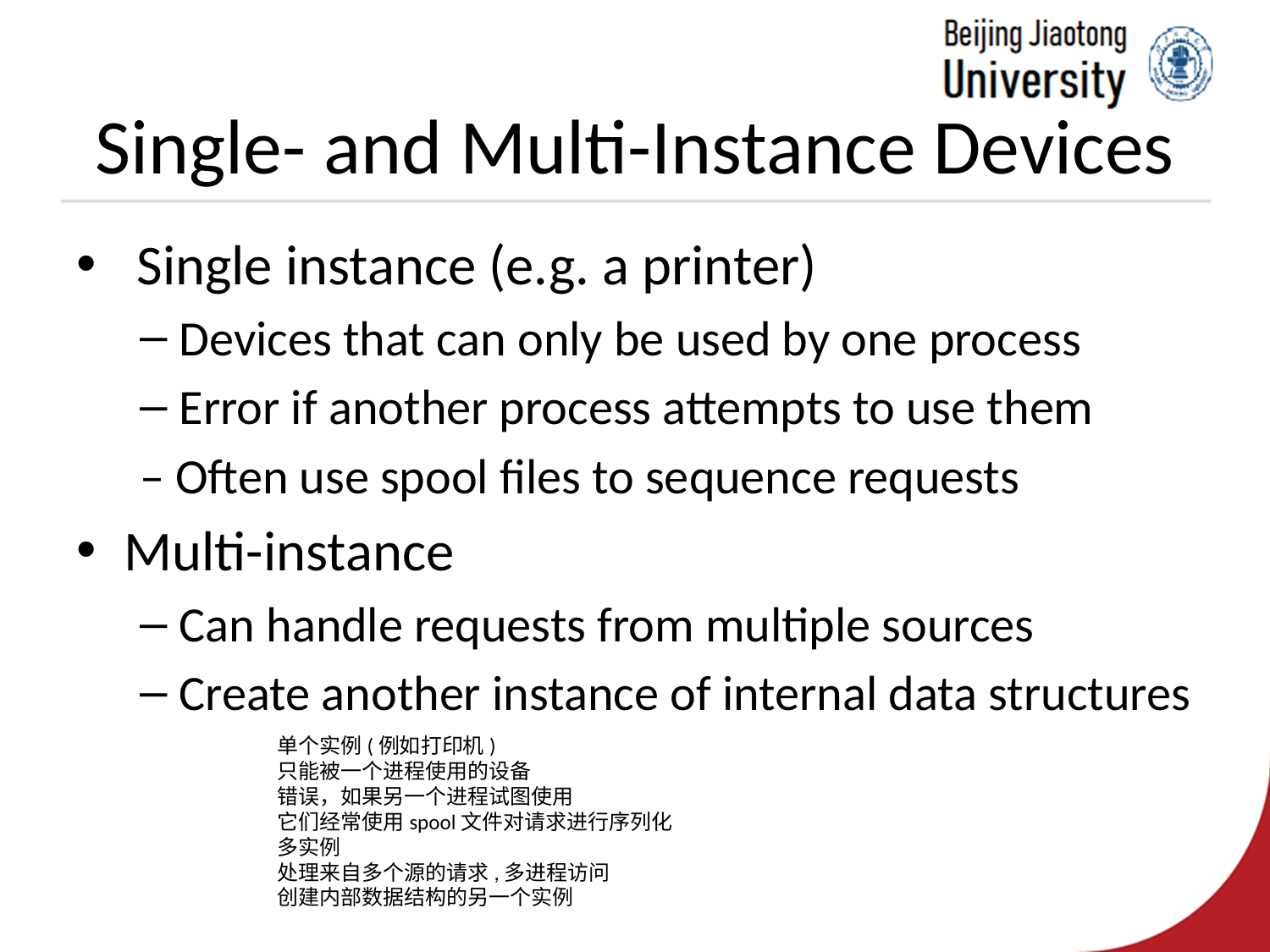

# Single- and Multi-Instance Devices
 Single instance (e.g. a printer)
Devices that can only be used by one process
Error if another process attempts to use them
– Often use spool files to sequence requests
Multi-instance
Can handle requests from multiple sources
Create another instance of internal data structures
单个实例(例如打印机)
只能被一个进程使用的设备
错误，如果另一个进程试图使用
它们经常使用spool文件对请求进行序列化
多实例
处理来自多个源的请求,多进程访问
创建内部数据结构的另一个实例